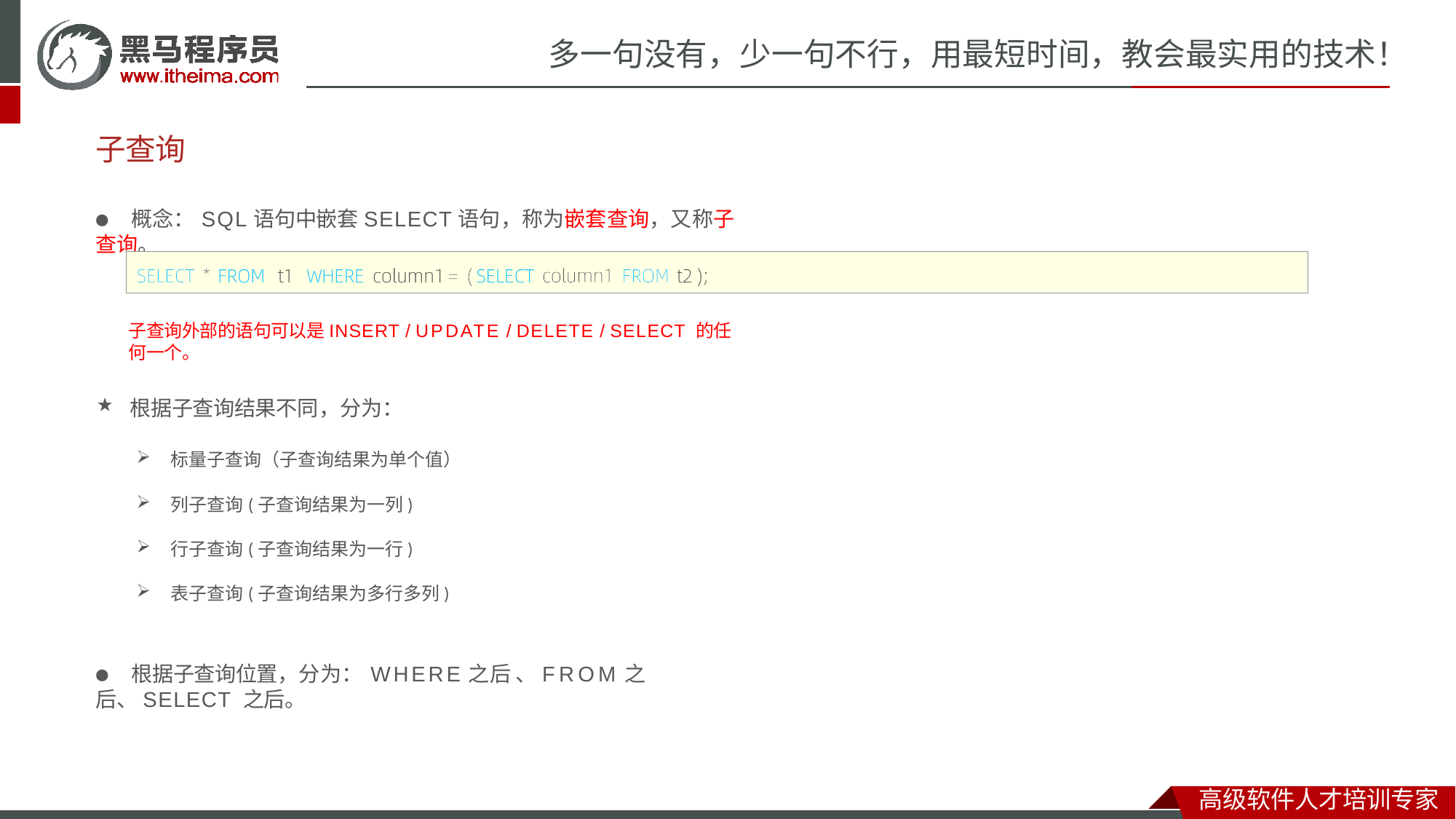

# 多一句没有，少一句不行，用最短时间，教会最实用的技术！

子查询

⚫	概念：SQL语句中嵌套SELECT语句，称为嵌套查询，又称子查询。

子查询外部的语句可以是INSERT / UPDATE / DELETE / SELECT 的任何一个。

根据子查询结果不同，分为：

标量子查询（子查询结果为单个值）

列子查询(子查询结果为一列)

行子查询(子查询结果为一行)

表子查询(子查询结果为多行多列)
⚫	根据子查询位置，分为：WHERE之后 、FROM之后、SELECT 之后。
高级软件人才培训专家